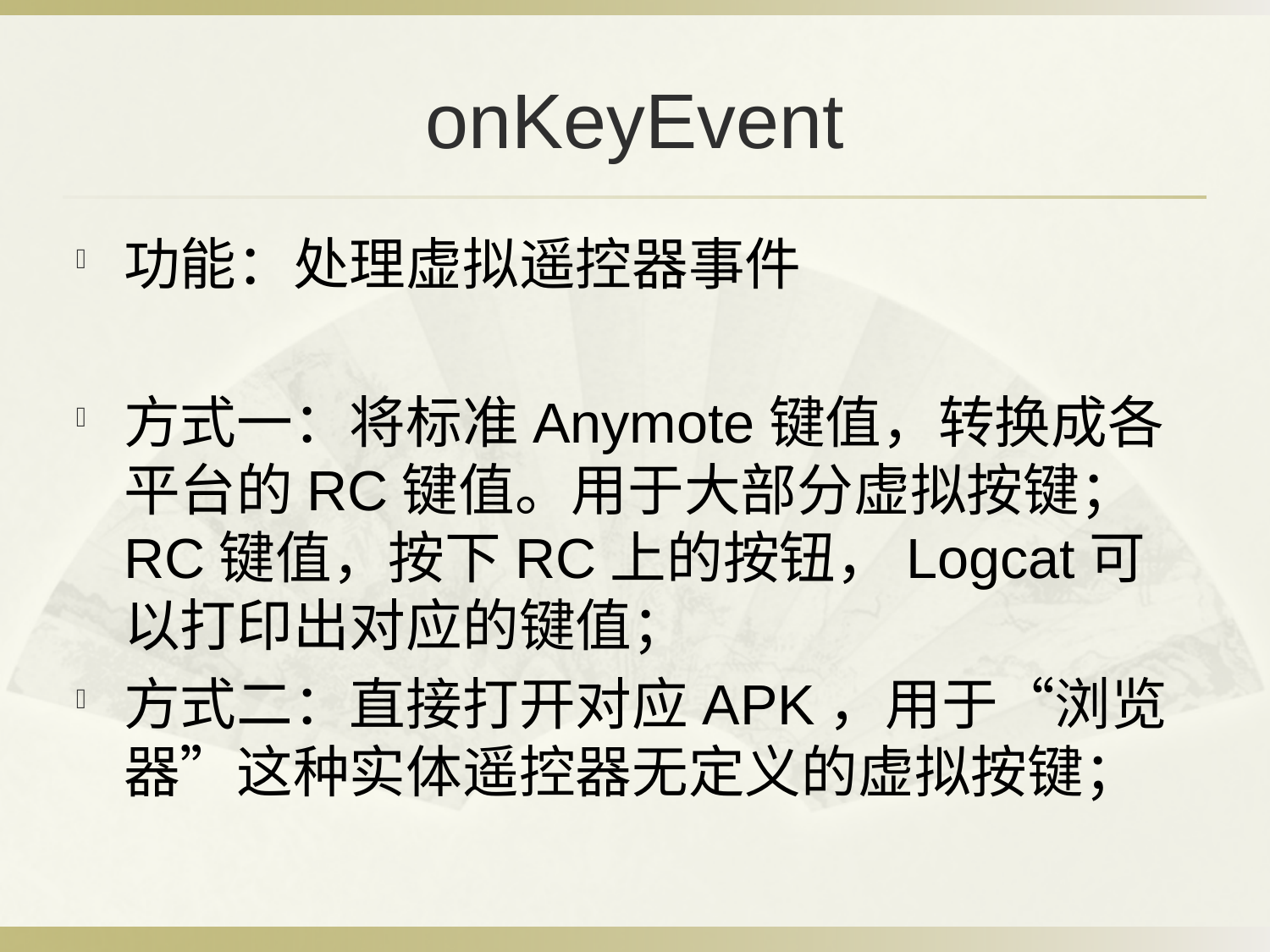

# onKeyEvent
功能：处理虚拟遥控器事件

方式一：将标准Anymote键值，转换成各平台的RC键值。用于大部分虚拟按键；
RC键值，按下RC上的按钮，Logcat可以打印出对应的键值；
方式二：直接打开对应APK，用于“浏览器”这种实体遥控器无定义的虚拟按键；